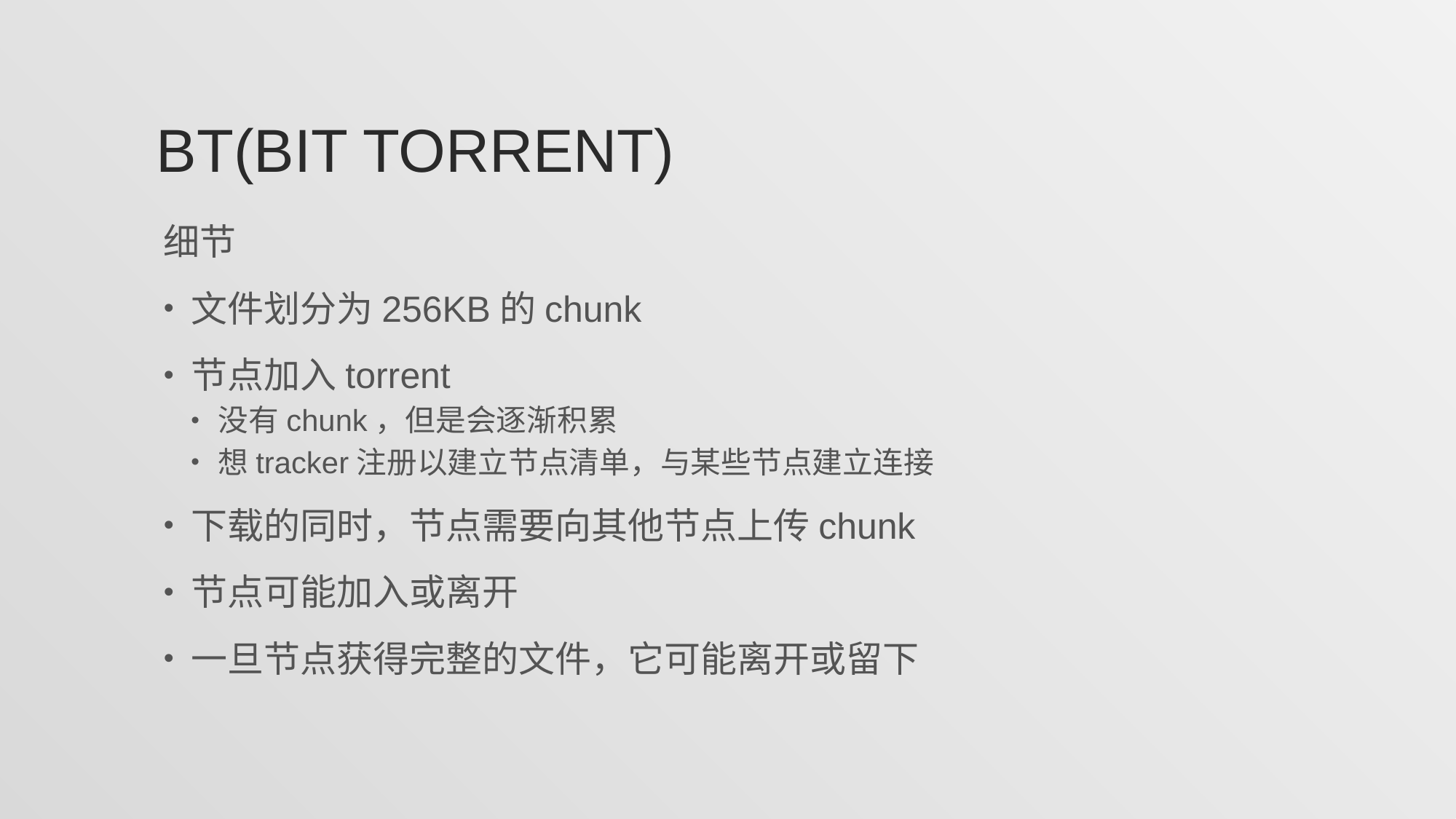

# BT(Bit torrent)
细节
文件划分为256KB的chunk
节点加入torrent
没有chunk，但是会逐渐积累
想tracker注册以建立节点清单，与某些节点建立连接
下载的同时，节点需要向其他节点上传chunk
节点可能加入或离开
一旦节点获得完整的文件，它可能离开或留下